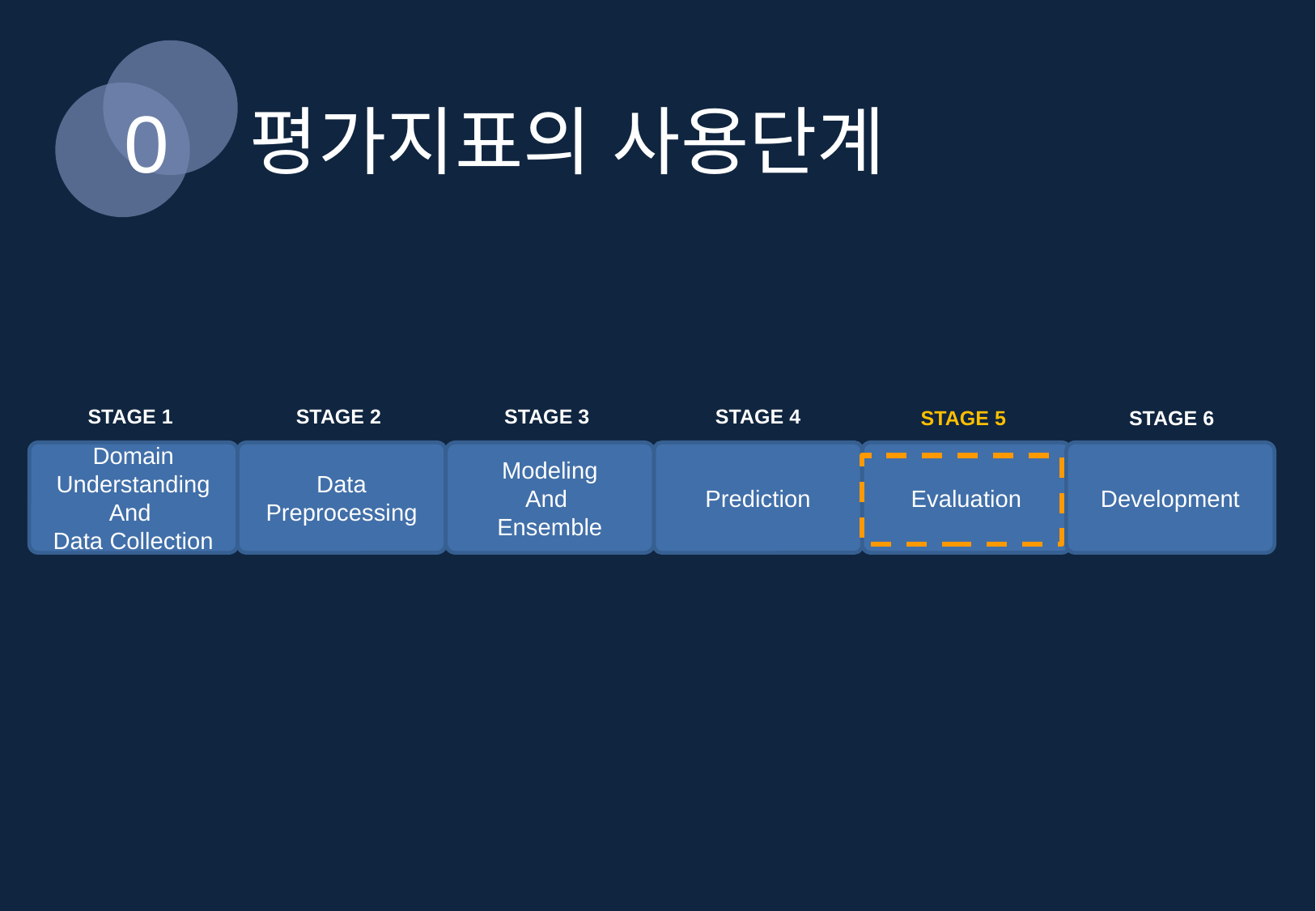

0
평가지표의 사용단계
STAGE 1
STAGE 2
STAGE 3
STAGE 4
STAGE 5
STAGE 6
Domain
Understanding
And
Data Collection
Development
Prediction
Evaluation
Modeling
And
Ensemble
Data Preprocessing